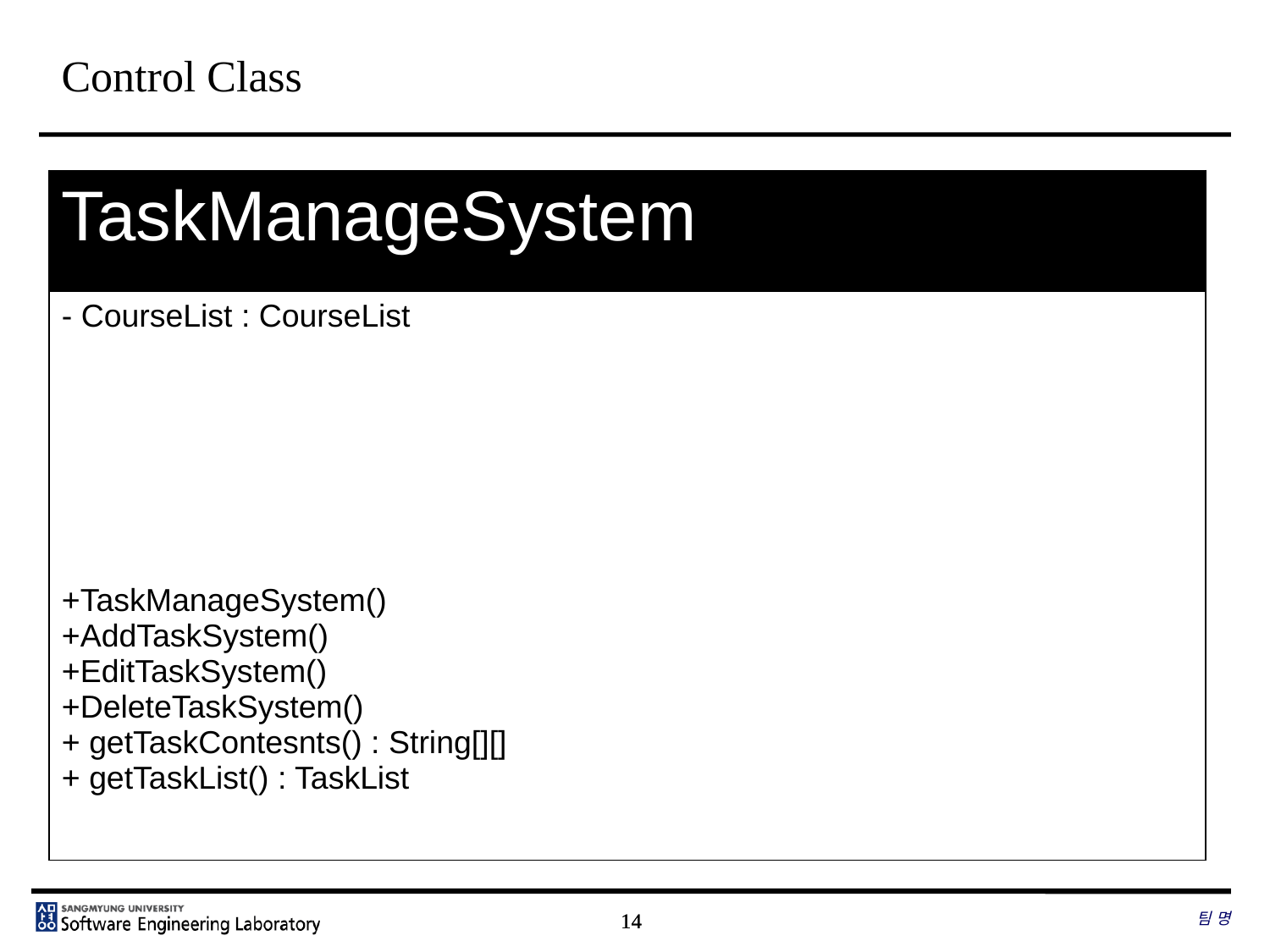

# Control Class
| TaskManageSystem |
| --- |
| - CourseList : CourseList |
| +TaskManageSystem() +AddTaskSystem() +EditTaskSystem() +DeleteTaskSystem() + getTaskContesnts() : String[][] + getTaskList() : TaskList |
팀 명